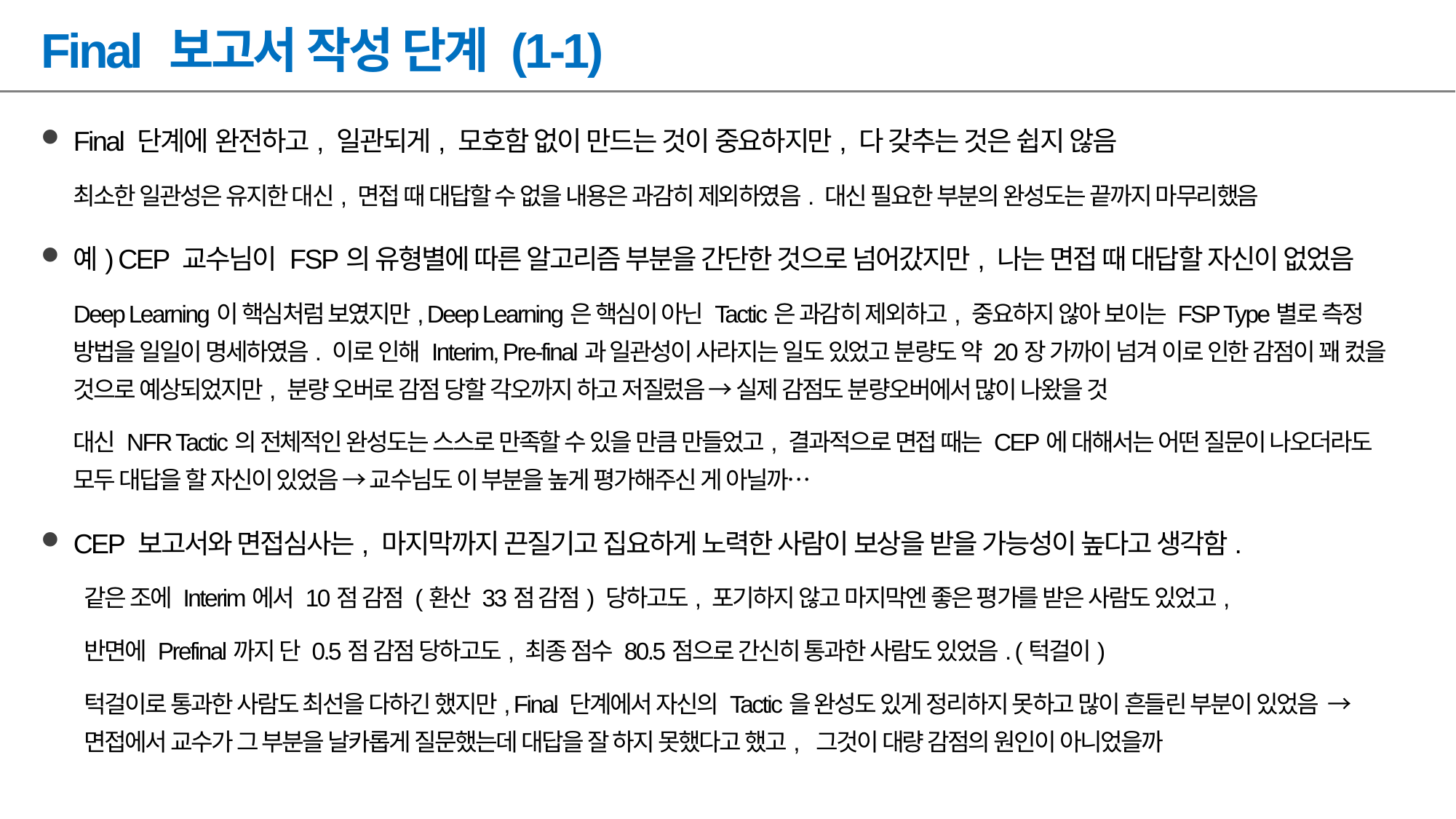

# Final 보고서 작성 단계 (1-1)
Final 단계에 완전하고, 일관되게, 모호함 없이 만드는 것이 중요하지만, 다 갖추는 것은 쉽지 않음
최소한 일관성은 유지한 대신, 면접 때 대답할 수 없을 내용은 과감히 제외하였음. 대신 필요한 부분의 완성도는 끝까지 마무리했음
예) CEP 교수님이 FSP의 유형별에 따른 알고리즘 부분을 간단한 것으로 넘어갔지만, 나는 면접 때 대답할 자신이 없었음
Deep Learning이 핵심처럼 보였지만, Deep Learning은 핵심이 아닌 Tactic은 과감히 제외하고, 중요하지 않아 보이는 FSP Type별로 측정 방법을 일일이 명세하였음. 이로 인해 Interim, Pre-final과 일관성이 사라지는 일도 있었고 분량도 약 20장 가까이 넘겨 이로 인한 감점이 꽤 컸을 것으로 예상되었지만, 분량 오버로 감점 당할 각오까지 하고 저질렀음 → 실제 감점도 분량오버에서 많이 나왔을 것
대신 NFR Tactic의 전체적인 완성도는 스스로 만족할 수 있을 만큼 만들었고, 결과적으로 면접 때는 CEP에 대해서는 어떤 질문이 나오더라도 모두 대답을 할 자신이 있었음 → 교수님도 이 부분을 높게 평가해주신 게 아닐까…
CEP 보고서와 면접심사는, 마지막까지 끈질기고 집요하게 노력한 사람이 보상을 받을 가능성이 높다고 생각함.
같은 조에 Interim에서 10점 감점 (환산 33점 감점) 당하고도, 포기하지 않고 마지막엔 좋은 평가를 받은 사람도 있었고,
반면에 Prefinal까지 단 0.5점 감점 당하고도, 최종 점수 80.5점으로 간신히 통과한 사람도 있었음. (턱걸이)
턱걸이로 통과한 사람도 최선을 다하긴 했지만, Final 단계에서 자신의 Tactic을 완성도 있게 정리하지 못하고 많이 흔들린 부분이 있었음  → 면접에서 교수가 그 부분을 날카롭게 질문했는데 대답을 잘 하지 못했다고 했고,  그것이 대량 감점의 원인이 아니었을까